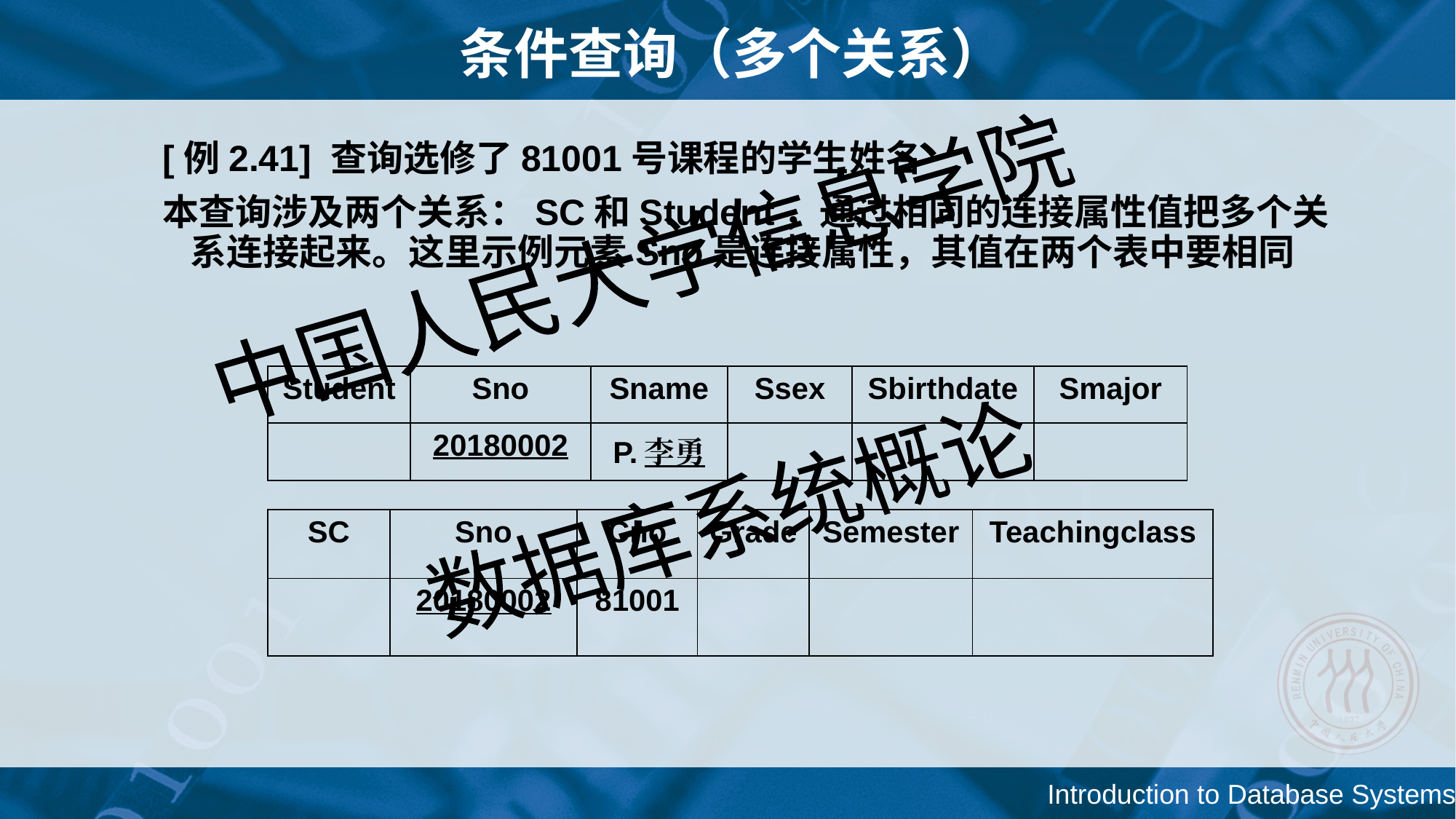

# 条件查询（多个关系）
[例2.41] 查询选修了81001号课程的学生姓名
本查询涉及两个关系：SC和Student，通过相同的连接属性值把多个关系连接起来。这里示例元素Sno是连接属性，其值在两个表中要相同

| Student | Sno | Sname | Ssex | Sbirthdate | Smajor |
| --- | --- | --- | --- | --- | --- |
|  | 20180002 | P.李勇 |  |  |  |
| SC | Sno | Cno | Grade | Semester | Teachingclass |
| --- | --- | --- | --- | --- | --- |
|  | 20180002 | 81001 |  |  |  |